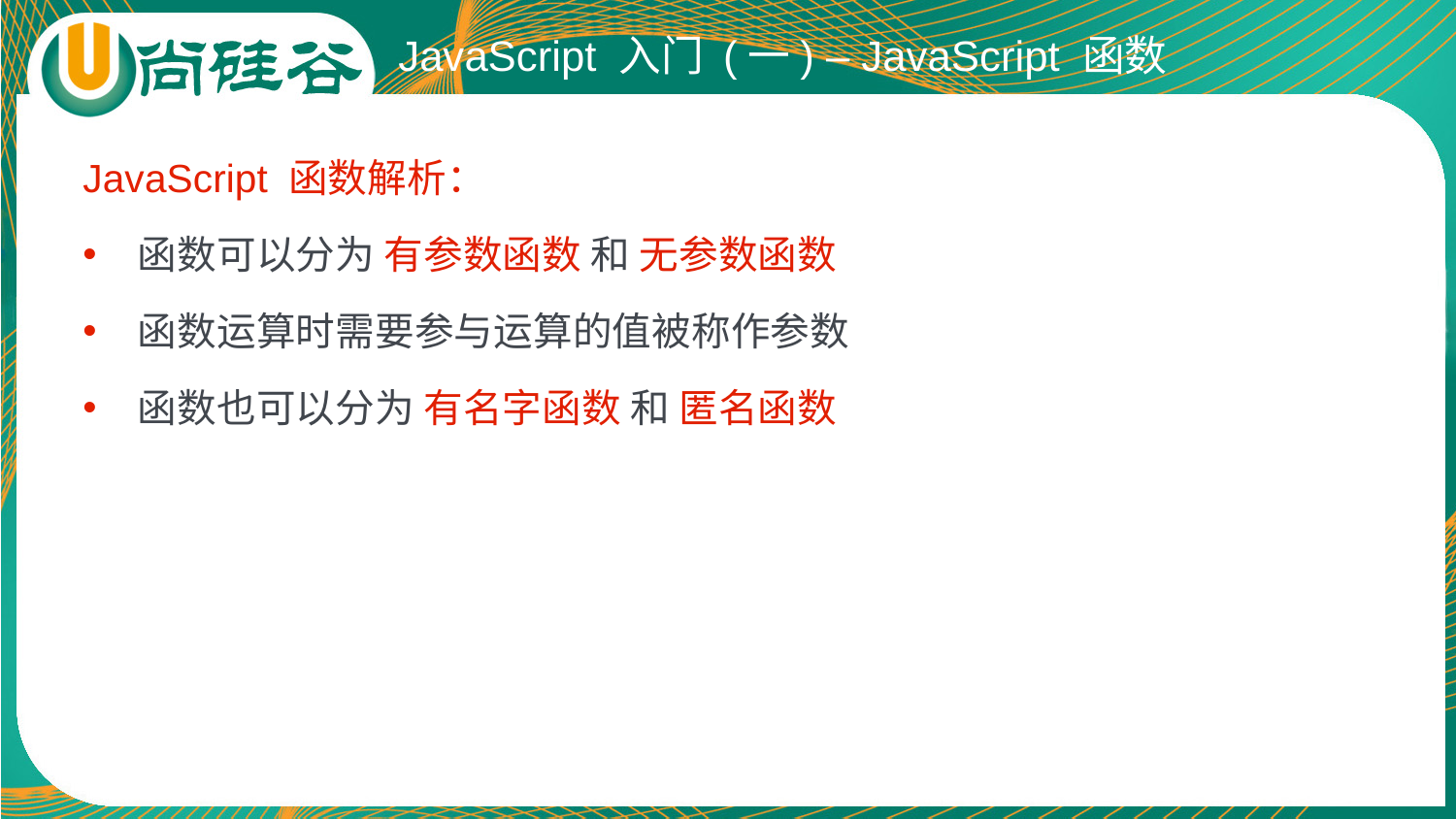

# JavaScript 入门 (一) – JavaScript 函数
JavaScript 函数解析：
函数可以分为 有参数函数 和 无参数函数
函数运算时需要参与运算的值被称作参数
函数也可以分为 有名字函数 和 匿名函数